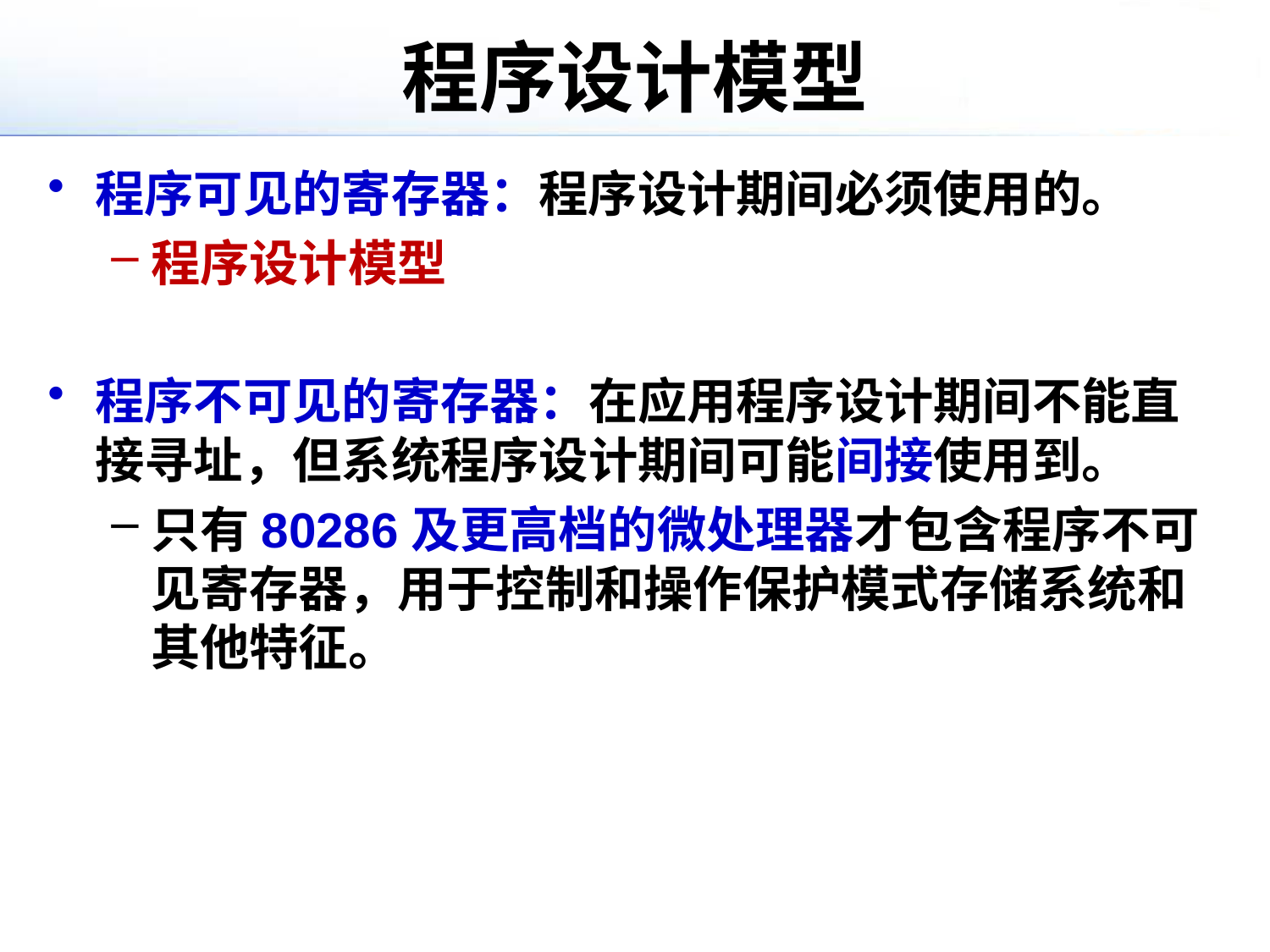

# 程序设计模型
程序可见的寄存器：程序设计期间必须使用的。
程序设计模型

程序不可见的寄存器：在应用程序设计期间不能直接寻址，但系统程序设计期间可能间接使用到。
只有80286及更高档的微处理器才包含程序不可见寄存器，用于控制和操作保护模式存储系统和其他特征。